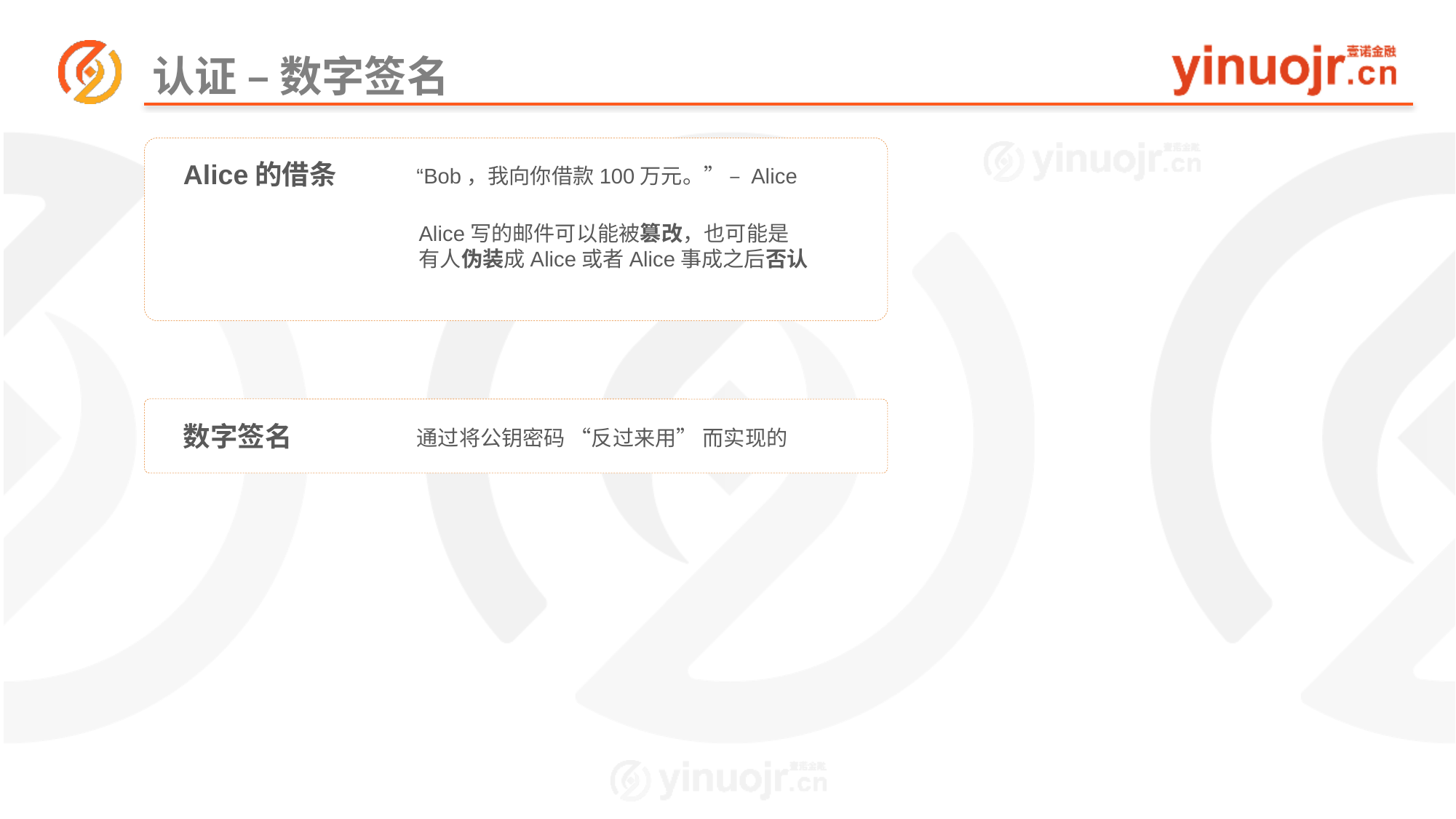

# 认证 – 数字签名

Alice的借条
“Bob，我向你借款100万元。” – Alice
Alice写的邮件可以能被篡改，也可能是有人伪装成Alice或者Alice事成之后否认

数字签名
通过将公钥密码 “反过来用” 而实现的